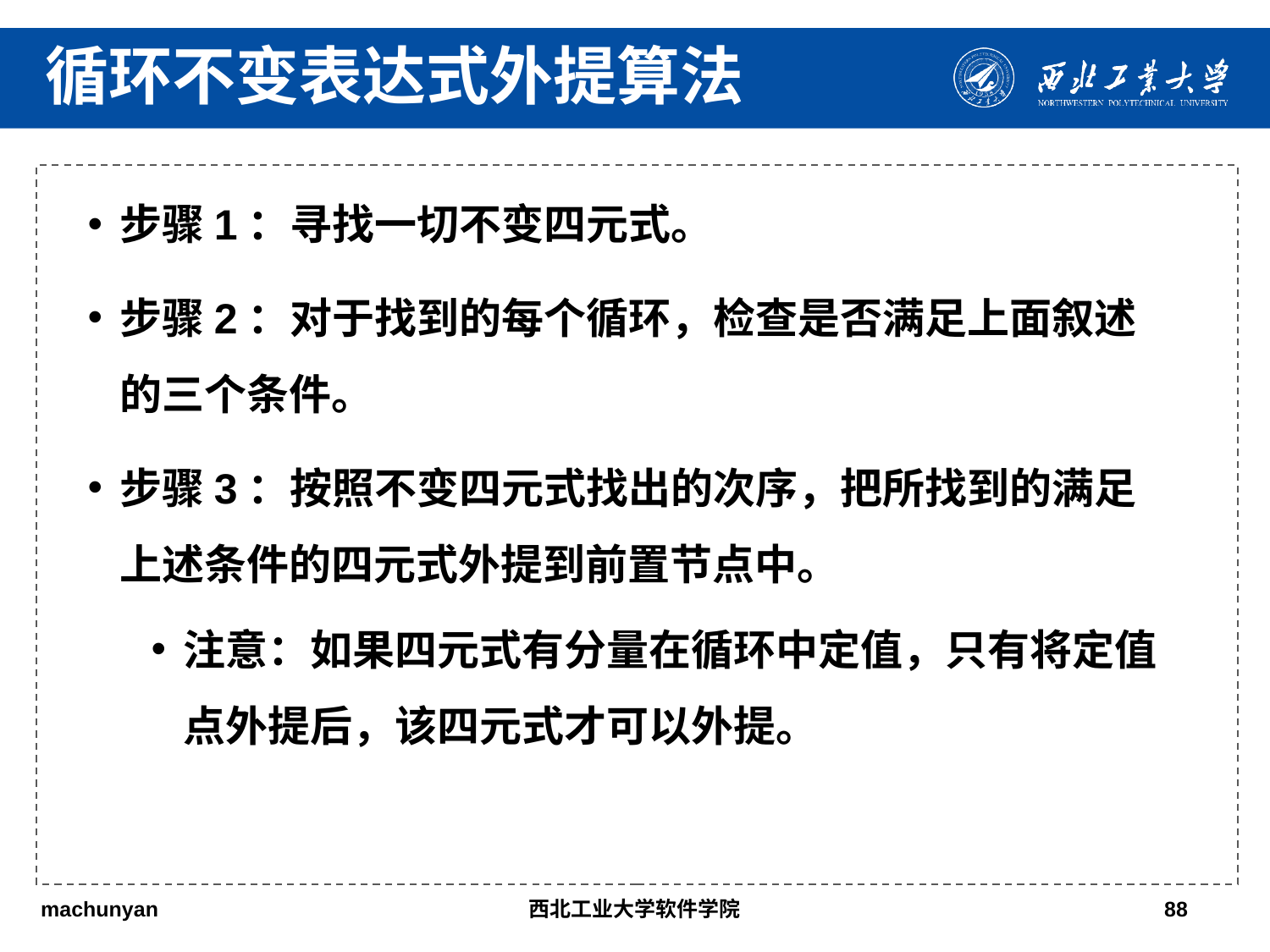

循环不变表达式外提算法
步骤1：寻找一切不变四元式。
步骤2：对于找到的每个循环，检查是否满足上面叙述的三个条件。
步骤3：按照不变四元式找出的次序，把所找到的满足上述条件的四元式外提到前置节点中。
注意：如果四元式有分量在循环中定值，只有将定值点外提后，该四元式才可以外提。